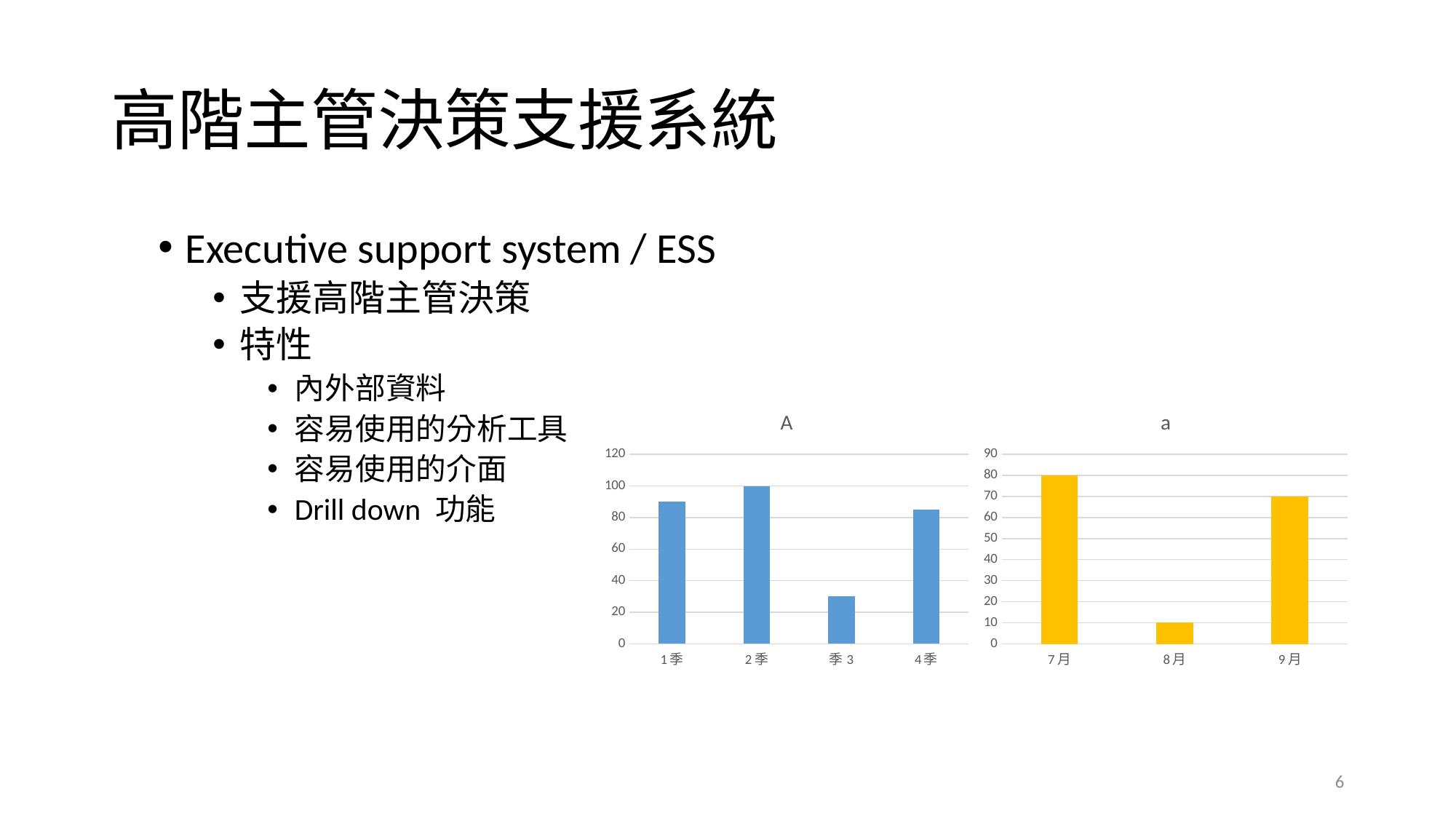

# 高階主管決策支援系統
Executive support system / ESS
支援高階主管決策
特性
內外部資料
容易使用的分析工具
容易使用的介面
Drill down 功能

### Chart:

| Category | A |
|---|---|
| 1季 | 90.0 |
| 2季 | 100.0 |
| 季3 | 30.0 |
| 4季 | 85.0 |

### Chart:

| Category | a |
|---|---|
| 7月 | 80.0 |
| 8月 | 10.0 |
| 9月 | 70.0 |
6